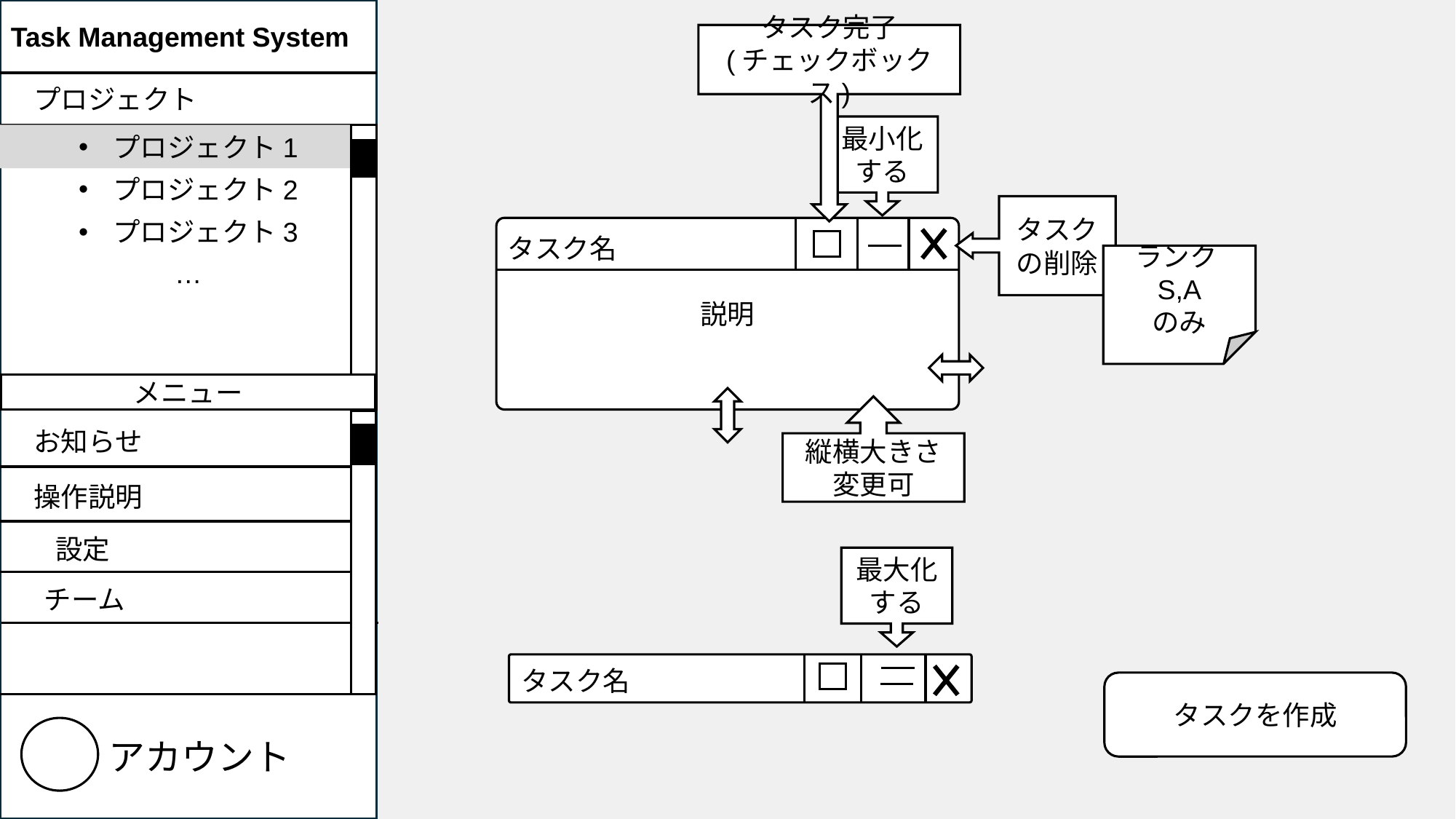

Task Management System
タスク完了
(チェックボックス)
プロジェクト
最小化する
プロジェクト1

プロジェクト2
タスクの削除
プロジェクト3
説明

タスク名

ランクS,A
のみ
…

メニュー
縦横大きさ変更可

お知らせ

操作説明
設定
最大化する
チーム

タスク名

タスクを作成

アカウント